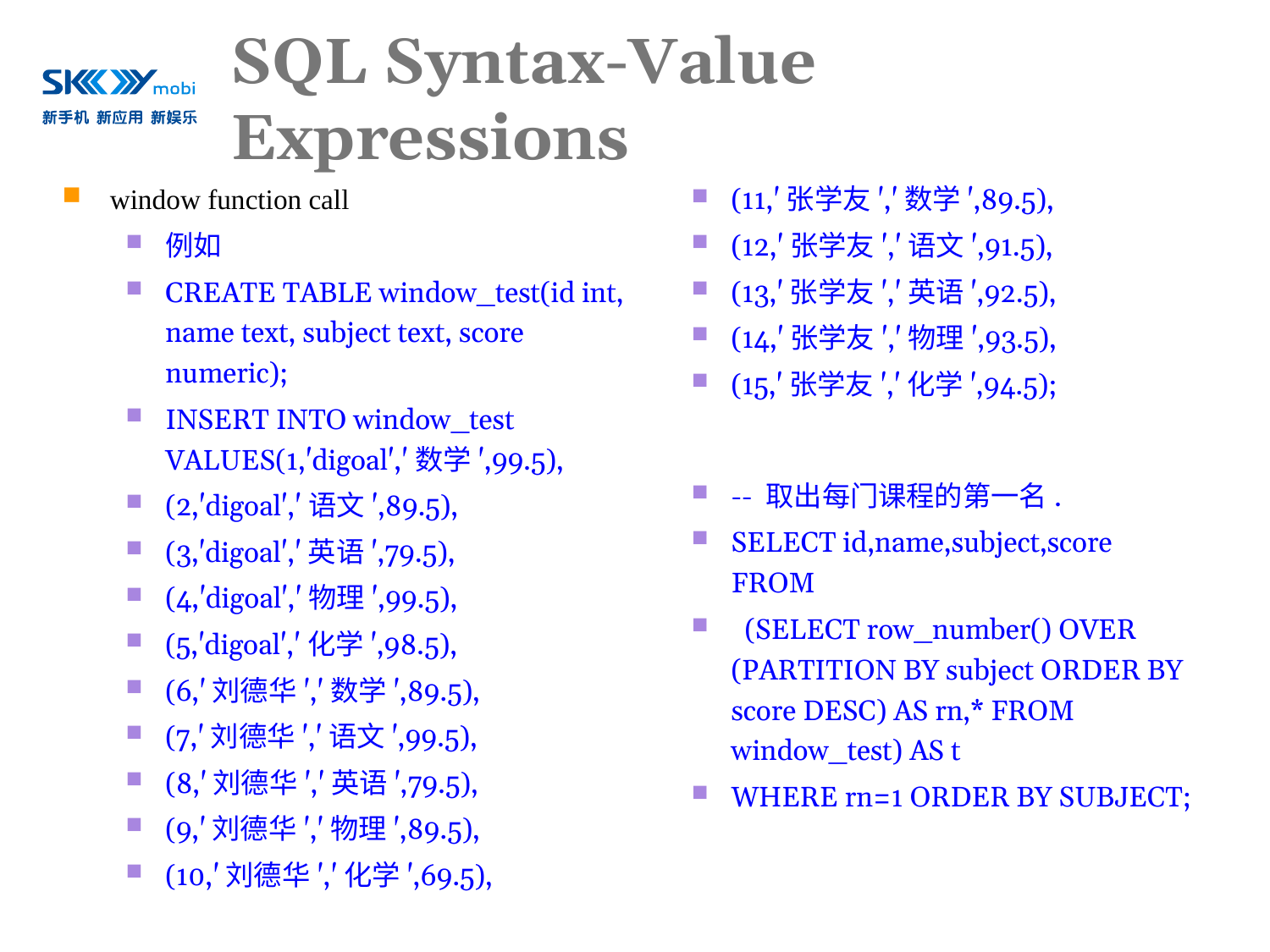

# SQL Syntax-Value Expressions
window function call
例如
CREATE TABLE window_test(id int, name text, subject text, score numeric);
INSERT INTO window_test VALUES(1,'digoal','数学',99.5),
(2,'digoal','语文',89.5),
(3,'digoal','英语',79.5),
(4,'digoal','物理',99.5),
(5,'digoal','化学',98.5),
(6,'刘德华','数学',89.5),
(7,'刘德华','语文',99.5),
(8,'刘德华','英语',79.5),
(9,'刘德华','物理',89.5),
(10,'刘德华','化学',69.5),
(11,'张学友','数学',89.5),
(12,'张学友','语文',91.5),
(13,'张学友','英语',92.5),
(14,'张学友','物理',93.5),
(15,'张学友','化学',94.5);

-- 取出每门课程的第一名.
SELECT id,name,subject,score FROM
  (SELECT row_number() OVER (PARTITION BY subject ORDER BY score DESC) AS rn,* FROM window_test) AS t
WHERE rn=1 ORDER BY SUBJECT;